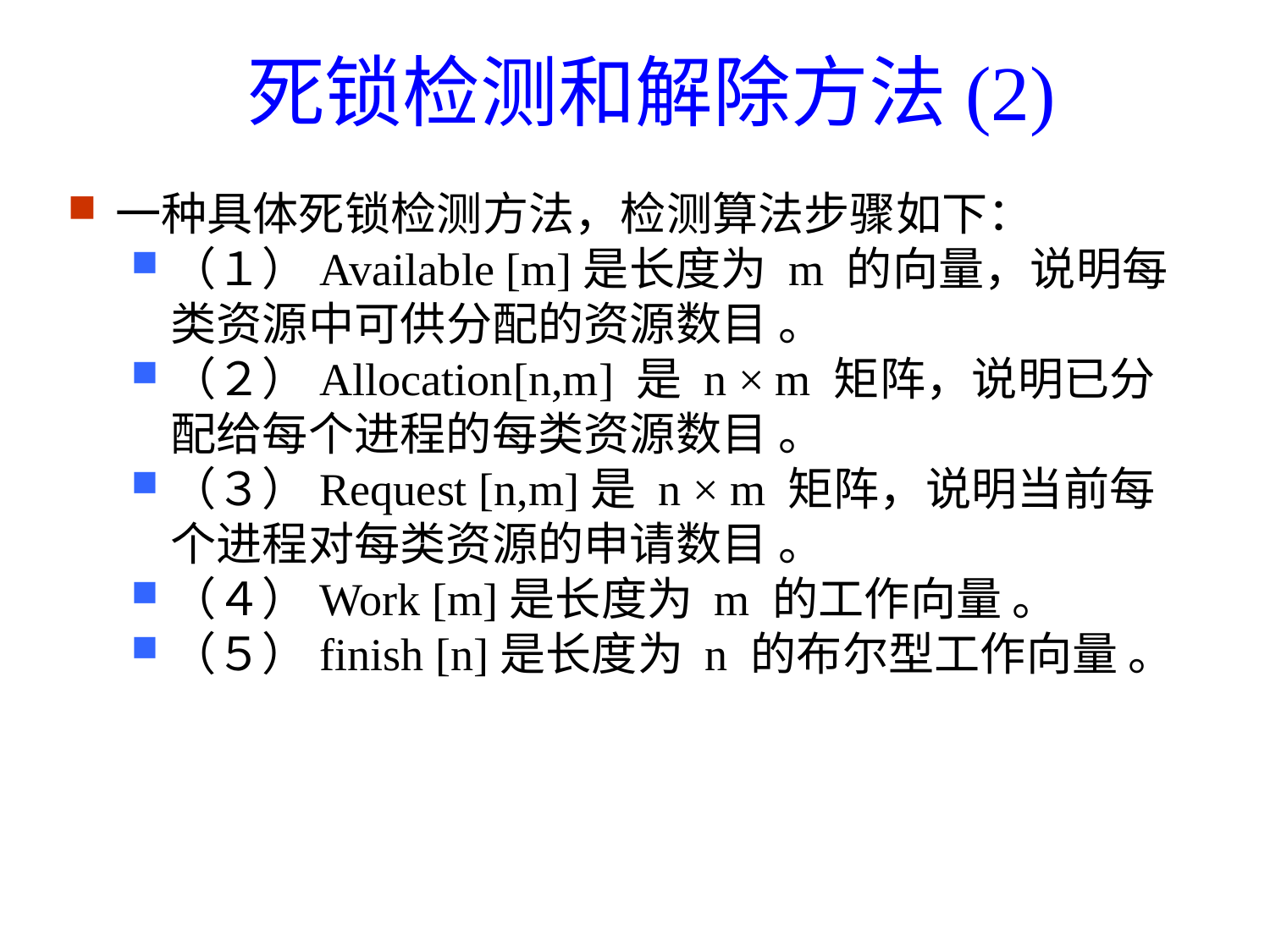

死锁检测和解除方法(2)
一种具体死锁检测方法，检测算法步骤如下：
（１）Available [m]是长度为 m 的向量，说明每类资源中可供分配的资源数目 。
（２）Allocation[n,m] 是 n × m 矩阵，说明已分配给每个进程的每类资源数目 。
（３）Request [n,m]是 n × m 矩阵，说明当前每个进程对每类资源的申请数目 。
（４）Work [m]是长度为 m 的工作向量 。
（５）finish [n]是长度为 n 的布尔型工作向量 。